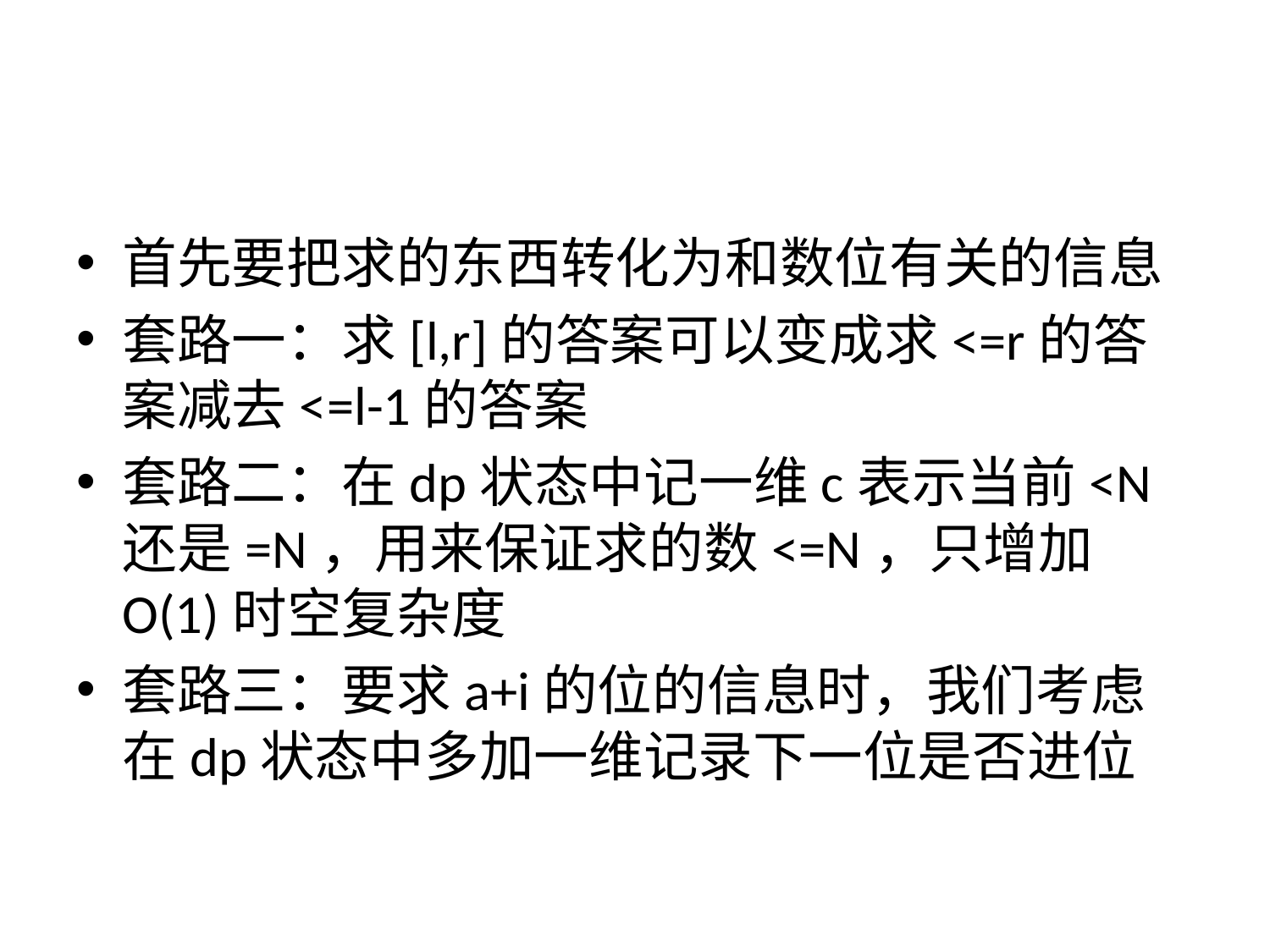

#
首先要把求的东西转化为和数位有关的信息
套路一：求[l,r]的答案可以变成求<=r的答案减去<=l-1的答案
套路二：在dp状态中记一维c表示当前<N还是=N，用来保证求的数<=N，只增加O(1)时空复杂度
套路三：要求a+i的位的信息时，我们考虑在dp状态中多加一维记录下一位是否进位